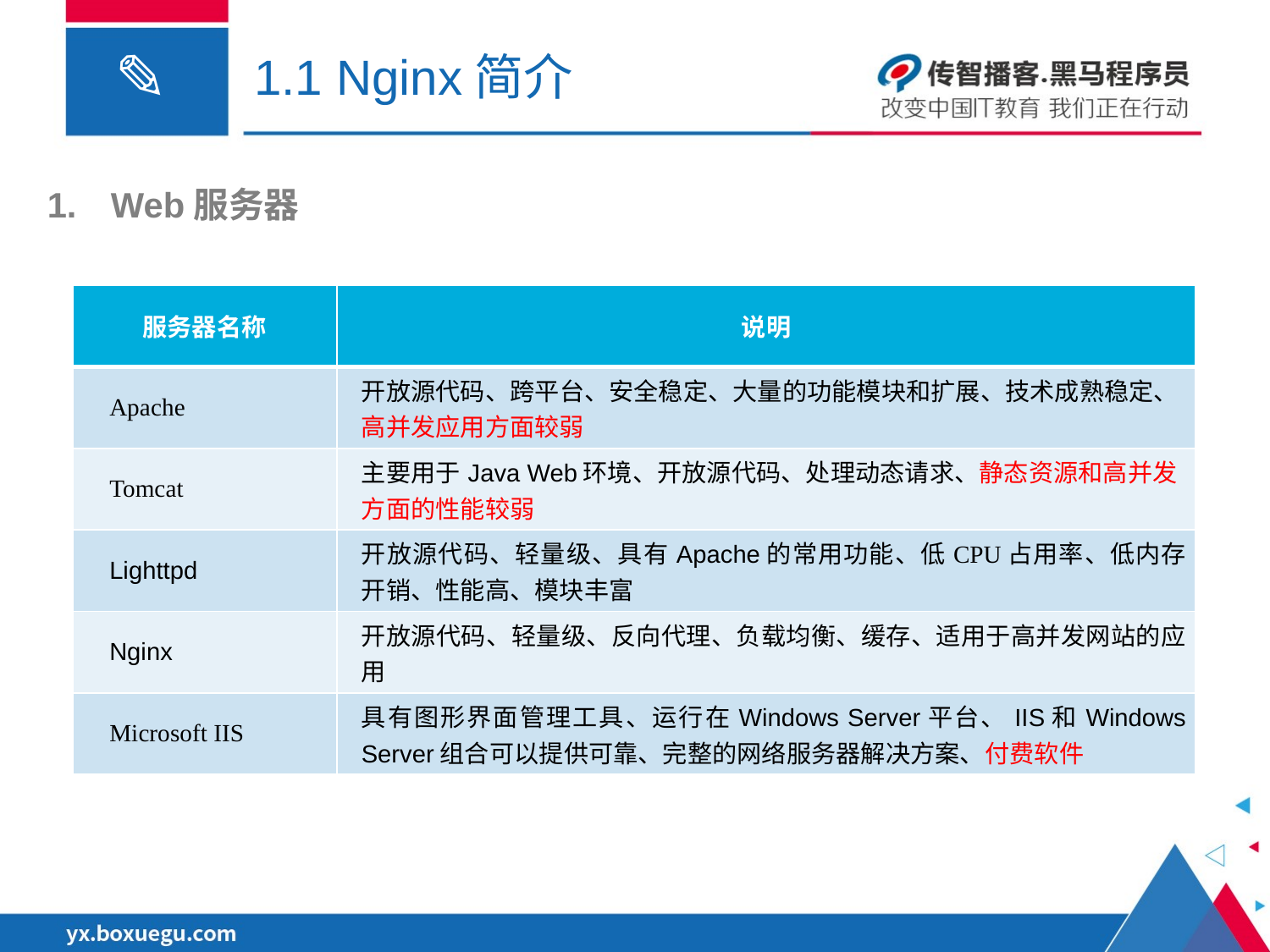

# 1.1 Nginx简介
Web服务器
| 服务器名称 | 说明 |
| --- | --- |
| Apache | 开放源代码、跨平台、安全稳定、大量的功能模块和扩展、技术成熟稳定、高并发应用方面较弱 |
| Tomcat | 主要用于Java Web环境、开放源代码、处理动态请求、静态资源和高并发方面的性能较弱 |
| Lighttpd | 开放源代码、轻量级、具有Apache的常用功能、低CPU占用率、低内存开销、性能高、模块丰富 |
| Nginx | 开放源代码、轻量级、反向代理、负载均衡、缓存、适用于高并发网站的应用 |
| Microsoft IIS | 具有图形界面管理工具、运行在Windows Server平台、IIS和Windows Server组合可以提供可靠、完整的网络服务器解决方案、付费软件 |